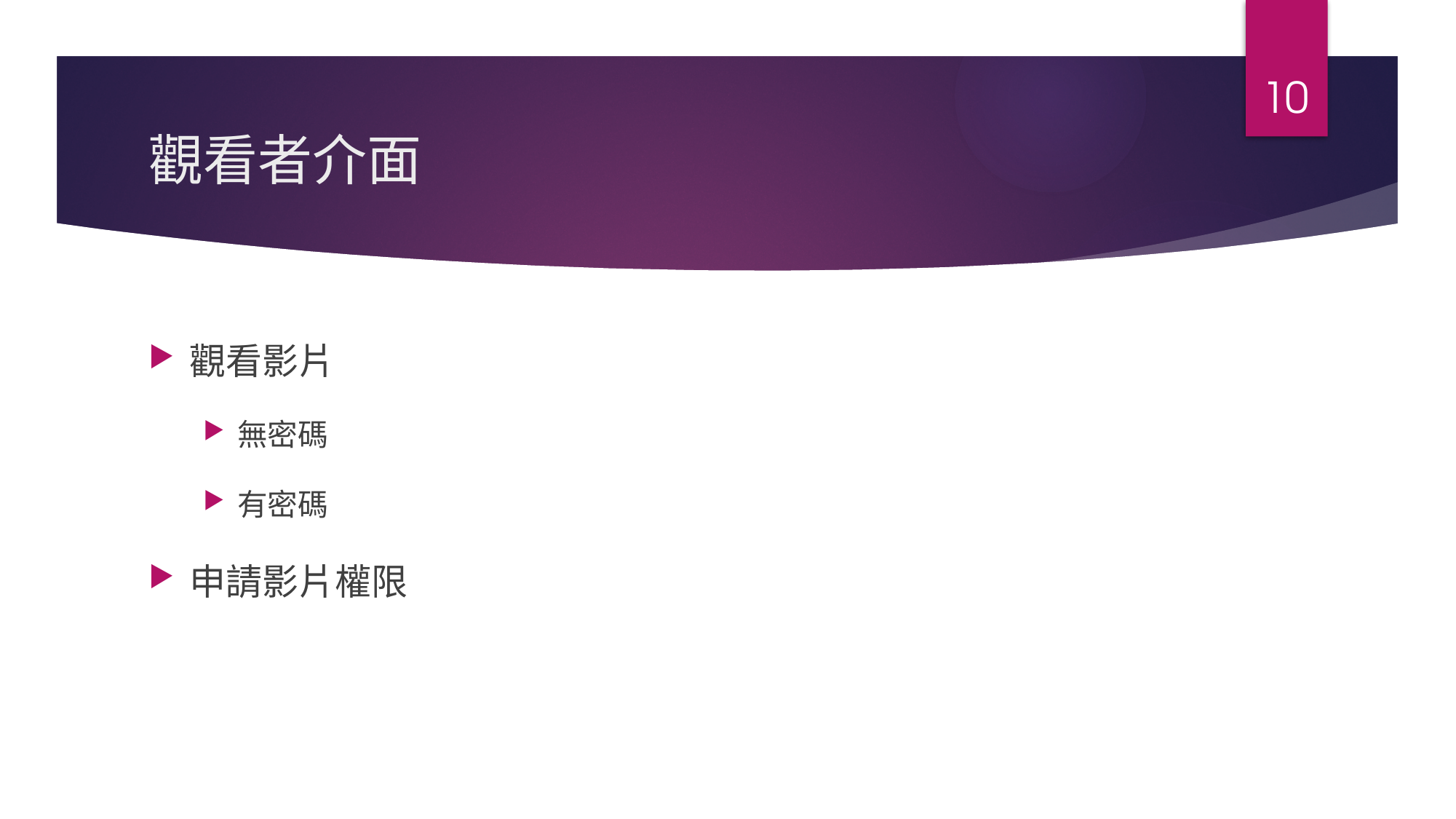

10
# 觀看者介面
觀看影片
無密碼
有密碼
申請影片權限